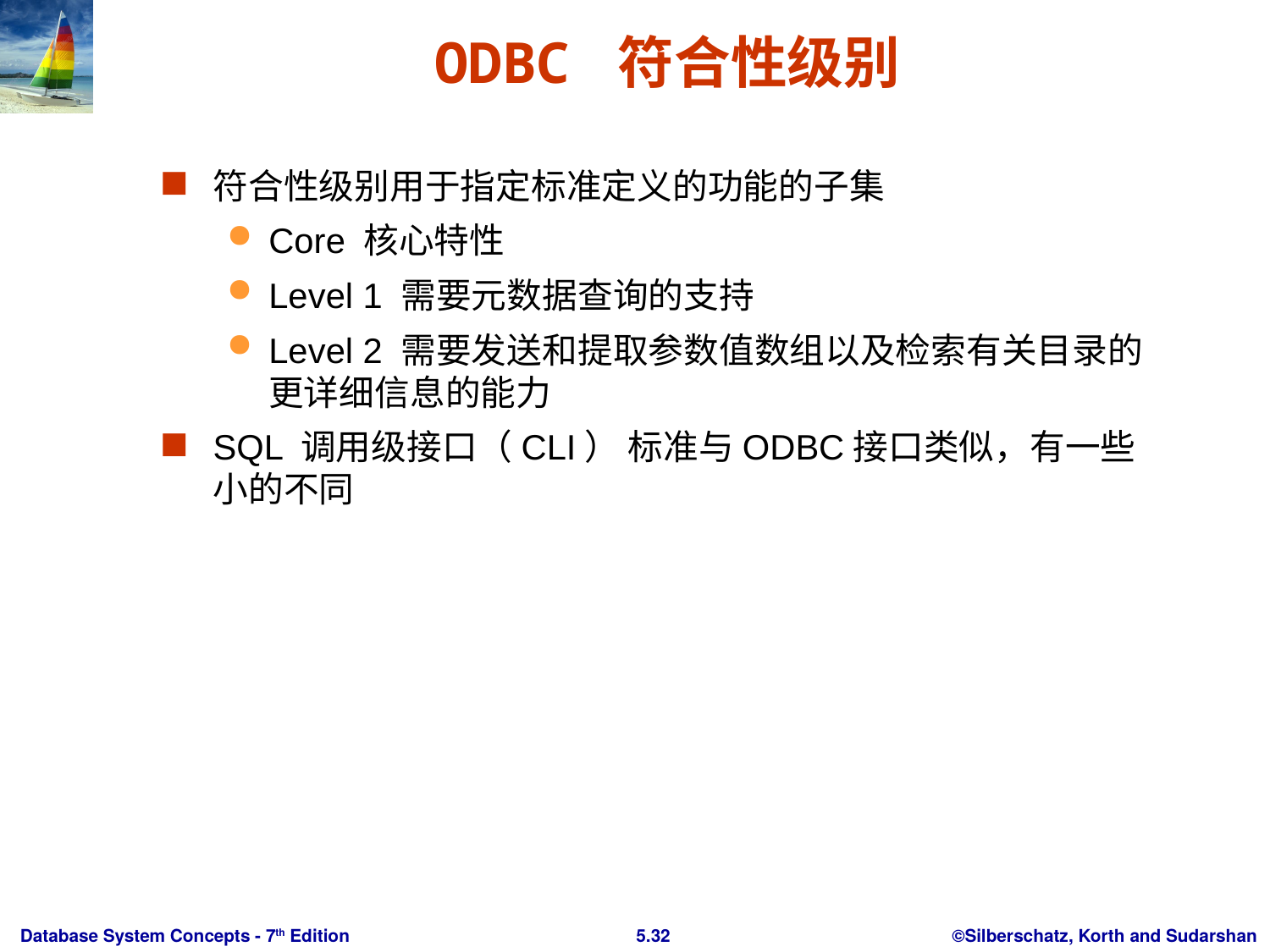

# ODBC 符合性级别
符合性级别用于指定标准定义的功能的子集
Core 核心特性
Level 1 需要元数据查询的支持
Level 2 需要发送和提取参数值数组以及检索有关目录的更详细信息的能力
SQL 调用级接口（CLI） 标准与ODBC接口类似，有一些小的不同